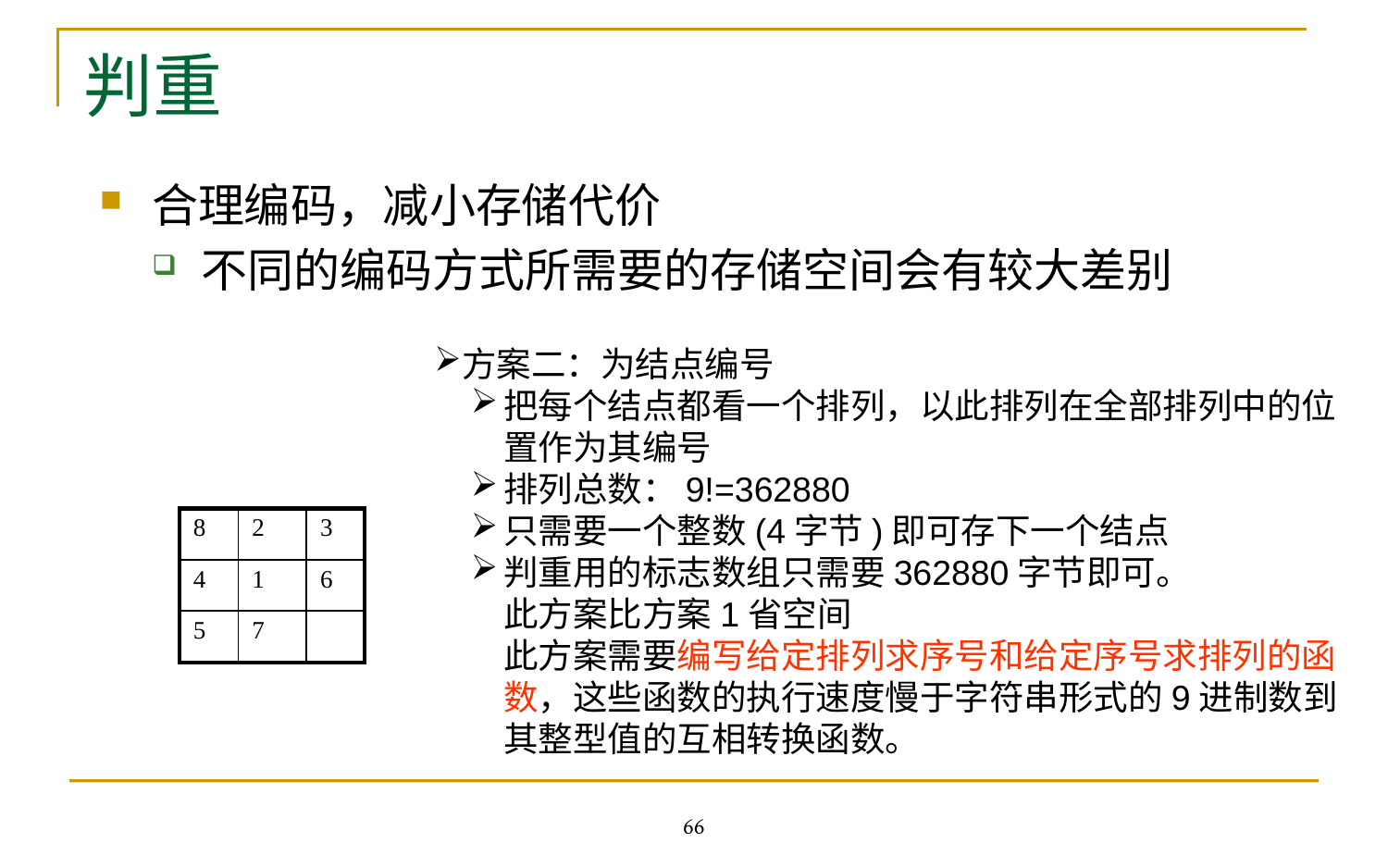

# 判重
合理编码，减小存储代价
不同的编码方式所需要的存储空间会有较大差别

方案二：为结点编号
把每个结点都看一个排列，以此排列在全部排列中的位置作为其编号
排列总数：9!=362880
只需要一个整数(4字节)即可存下一个结点
判重用的标志数组只需要362880字节即可。
此方案比方案1省空间
此方案需要编写给定排列求序号和给定序号求排列的函数，这些函数的执行速度慢于字符串形式的9进制数到其整型值的互相转换函数。

| 8 | 2 | 3 |
| --- | --- | --- |
| 4 | 1 | 6 |
| 5 | 7 |  |
66